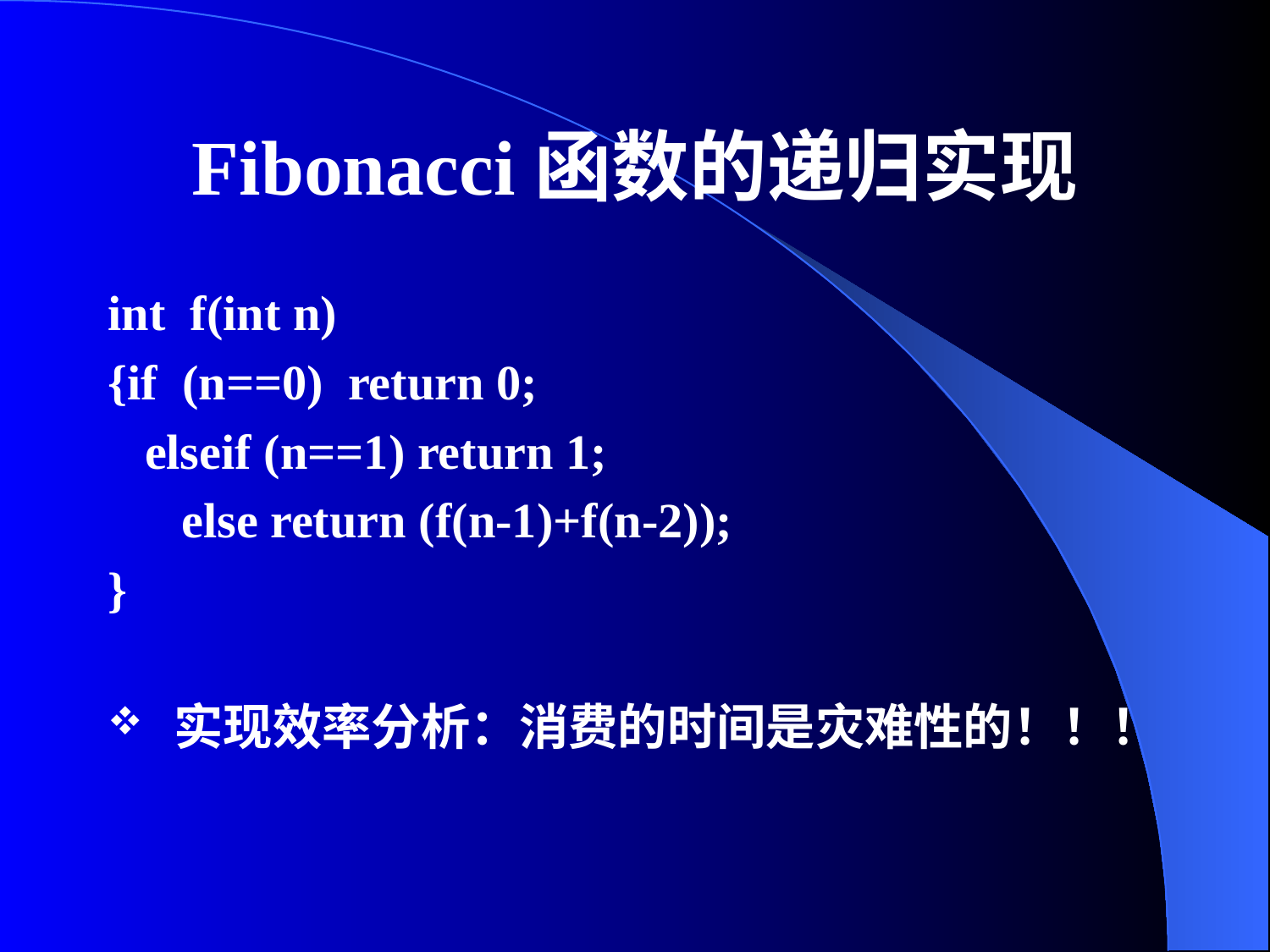

# Fibonacci函数的递归实现
int  f(int n)
{if  (n==0)  return 0;
   elseif (n==1) return 1;
      else return (f(n-1)+f(n-2));
}

实现效率分析：消费的时间是灾难性的！！！